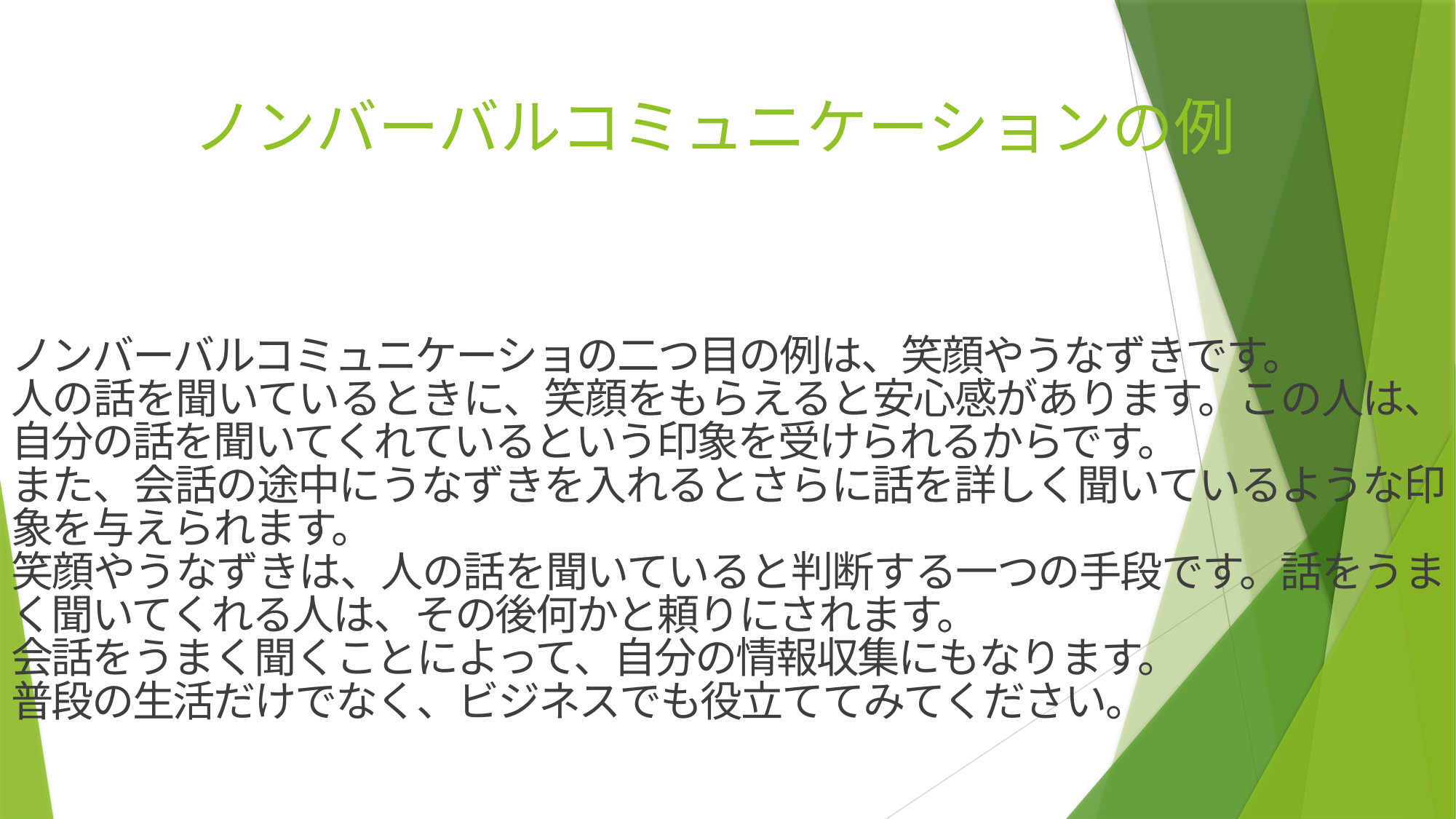

# ノンバーバルコミュニケーションの例
ノンバーバルコミュニケーショの二つ目の例は、笑顔やうなずきです。
人の話を聞いているときに、笑顔をもらえると安心感があります。この人は、自分の話を聞いてくれているという印象を受けられるからです。
また、会話の途中にうなずきを入れるとさらに話を詳しく聞いているような印象を与えられます。
笑顔やうなずきは、人の話を聞いていると判断する一つの手段です。話をうまく聞いてくれる人は、その後何かと頼りにされます。
会話をうまく聞くことによって、自分の情報収集にもなります。
普段の生活だけでなく、ビジネスでも役立ててみてください。